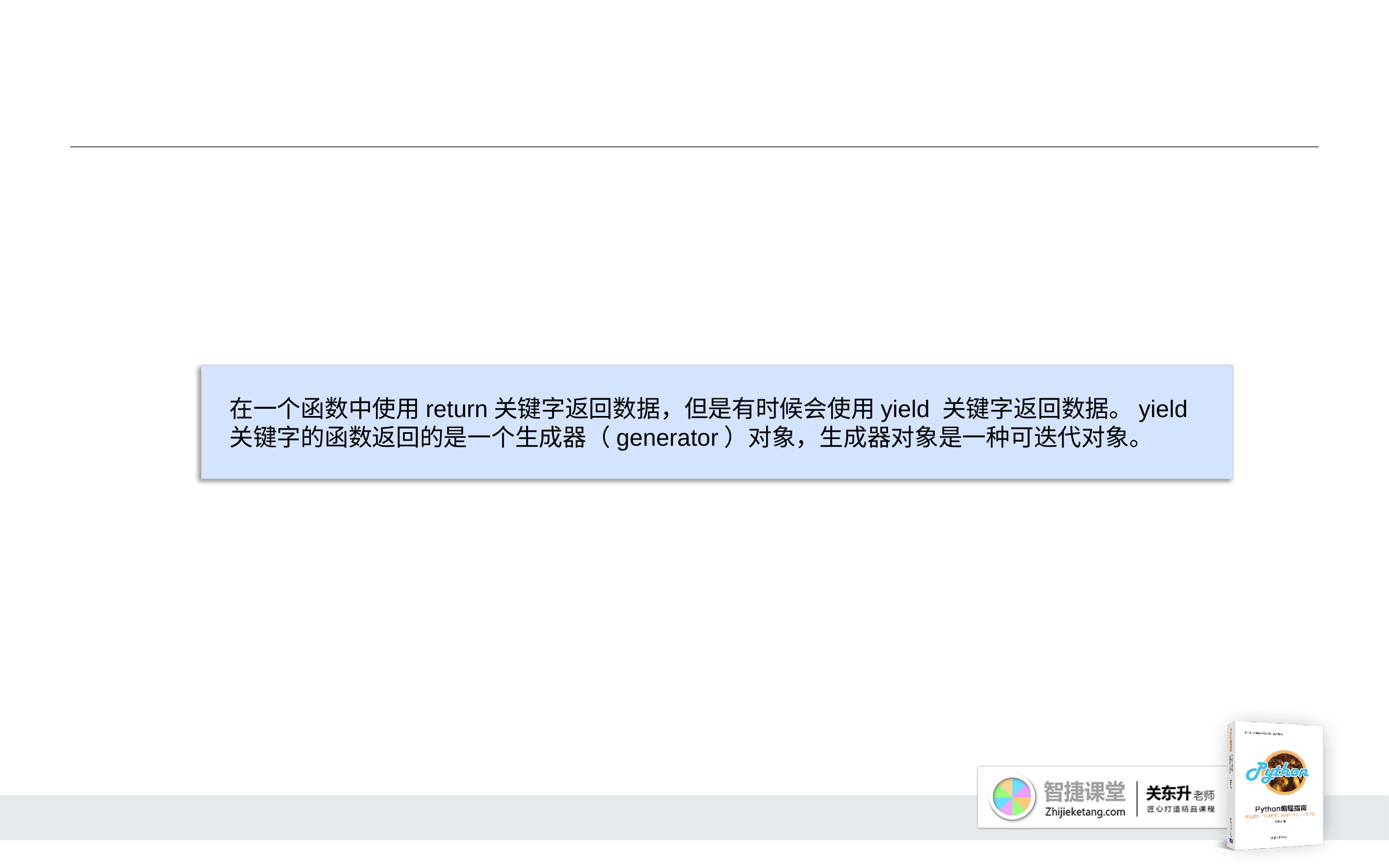

#
在一个函数中使用return关键字返回数据，但是有时候会使用yield 关键字返回数据。yield 关键字的函数返回的是一个生成器（generator）对象，生成器对象是一种可迭代对象。